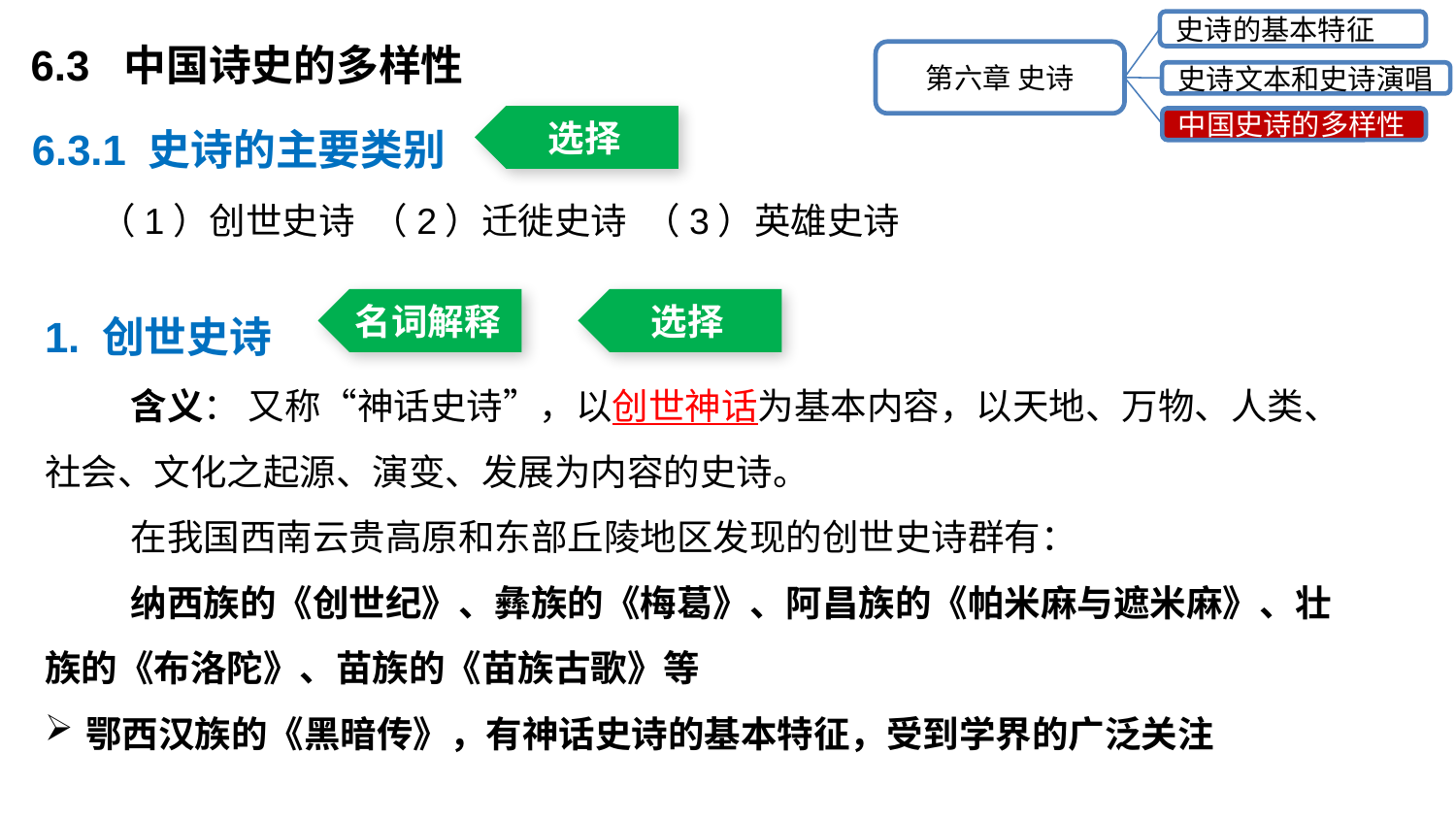

6.3  中国诗史的多样性
史诗的基本特征
第六章 史诗
史诗文本和史诗演唱
中国史诗的多样性
6.3.1 史诗的主要类别
选择
（1）创世史诗  （2）迁徙史诗  （3）英雄史诗
1. 创世史诗
含义： 又称“神话史诗”，以创世神话为基本内容，以天地、万物、人类、社会、文化之起源、演变、发展为内容的史诗。
在我国西南云贵高原和东部丘陵地区发现的创世史诗群有：
纳西族的《创世纪》、彝族的《梅葛》、阿昌族的《帕米麻与遮米麻》、壮族的《布洛陀》、苗族的《苗族古歌》等
鄂西汉族的《黑暗传》，有神话史诗的基本特征，受到学界的广泛关注
名词解释
选择